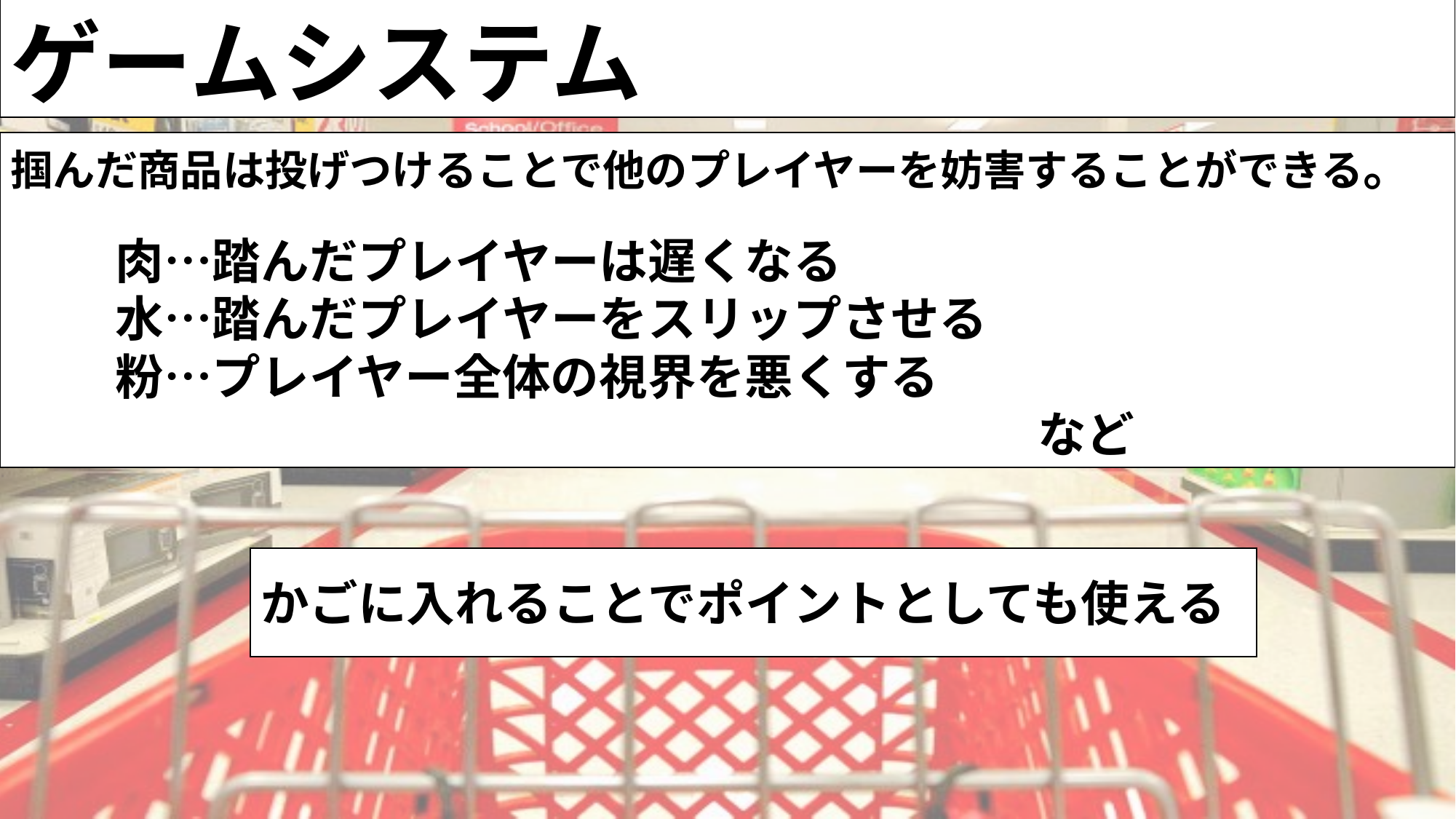

ゲームシステム

掴んだ商品は投げつけることで他のプレイヤーを妨害することができる。

肉…踏んだプレイヤーは遅くなる
水…踏んだプレイヤーをスリップさせる
粉…プレイヤー全体の視界を悪くする
　　　　　　　　　　　　　　　　　　　など

かごに入れることでポイントとしても使える